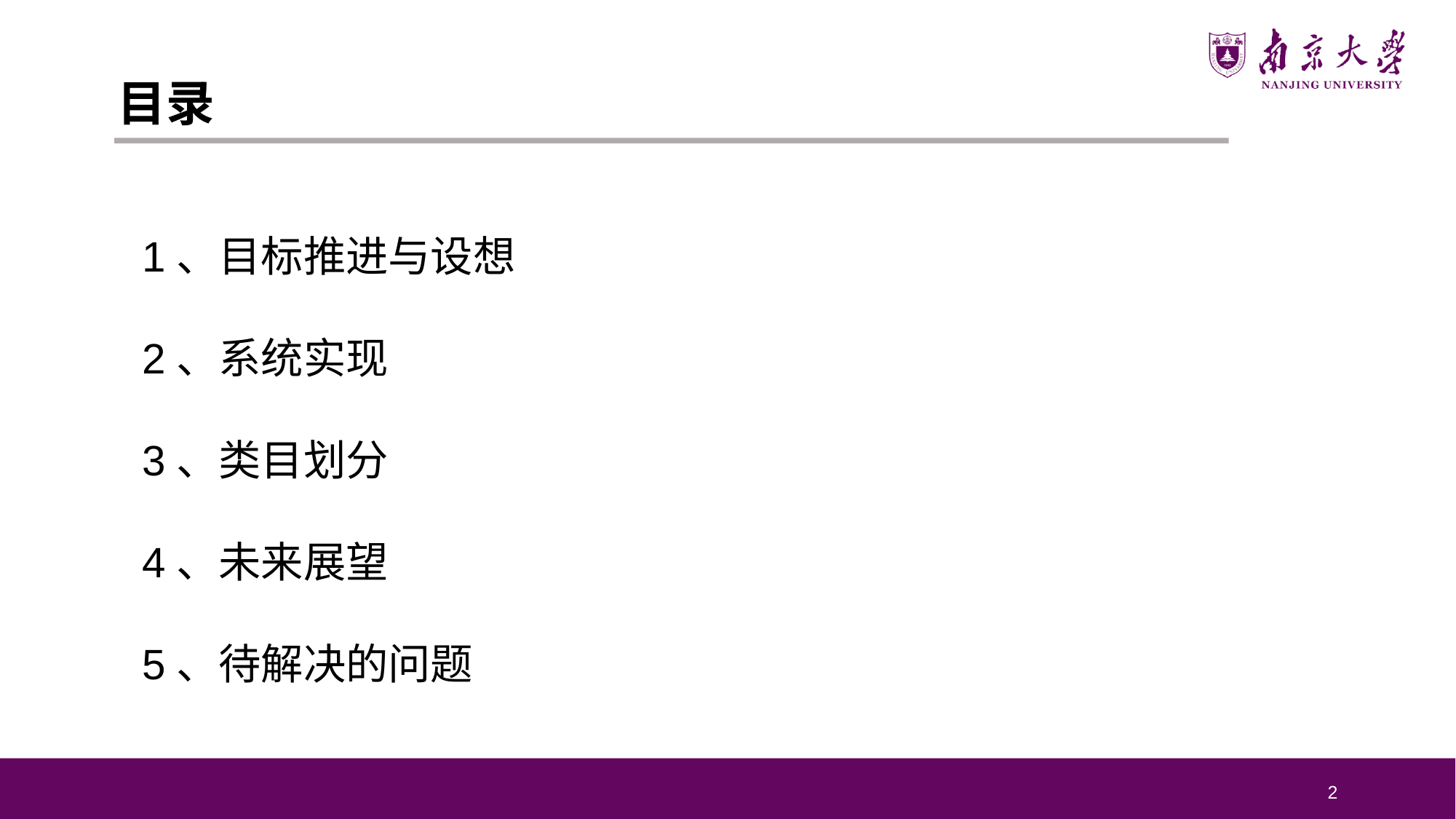

目录

1、目标推进与设想

2、系统实现

3、类目划分

4、未来展望

5、待解决的问题

2